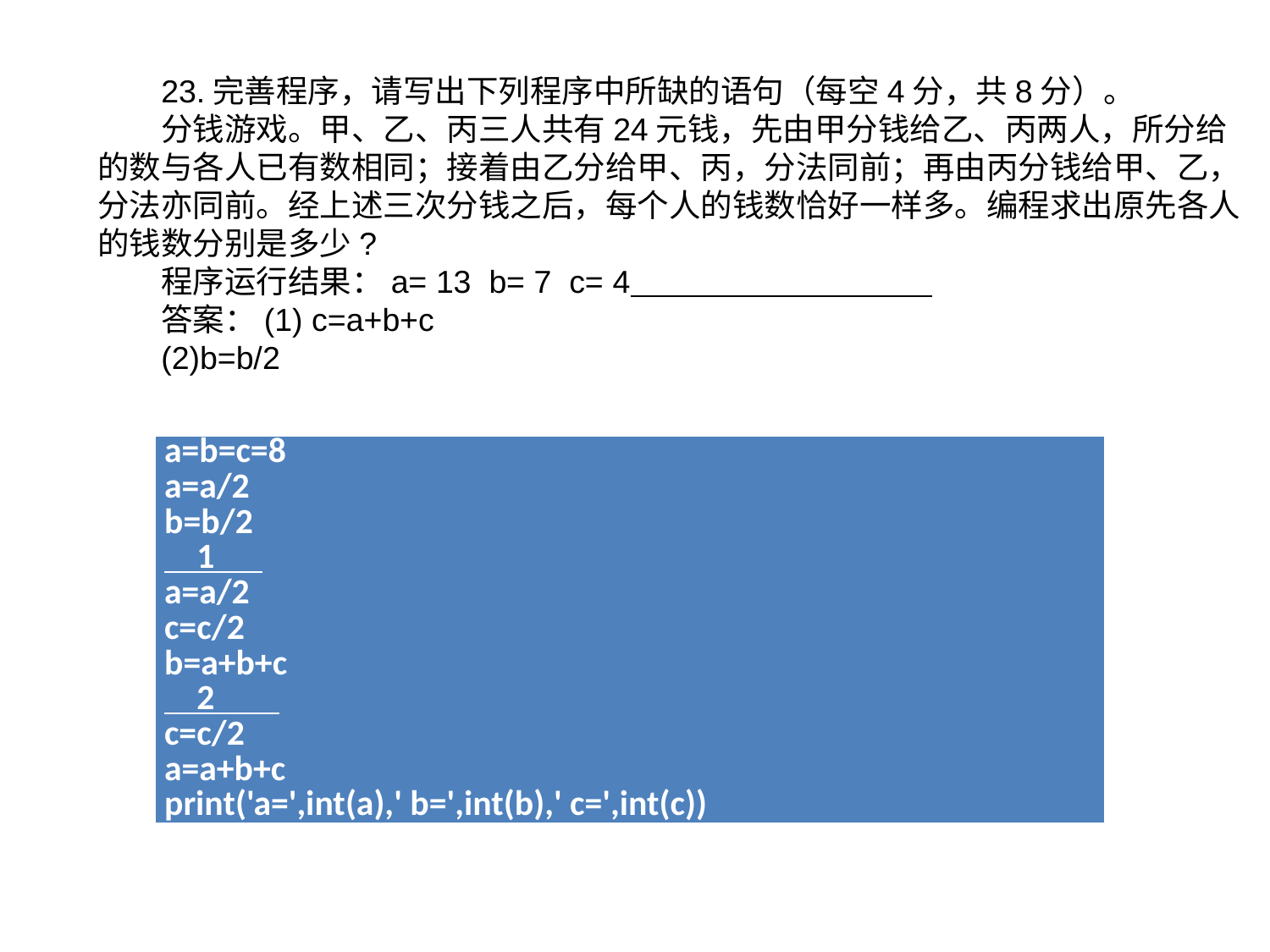

23.完善程序，请写出下列程序中所缺的语句（每空4分，共8分）。
分钱游戏。甲、乙、丙三人共有24元钱，先由甲分钱给乙、丙两人，所分给的数与各人已有数相同；接着由乙分给甲、丙，分法同前；再由丙分钱给甲、乙，分法亦同前。经上述三次分钱之后，每个人的钱数恰好一样多。编程求出原先各人的钱数分别是多少?
程序运行结果：a= 13  b= 7  c= 4
答案：(1) c=a+b+c
(2)b=b/2
| a=b=c=8 a=a/2 b=b/2 1 a=a/2 c=c/2 b=a+b+c 2 c=c/2 a=a+b+c print('a=',int(a),' b=',int(b),' c=',int(c)) |
| --- |